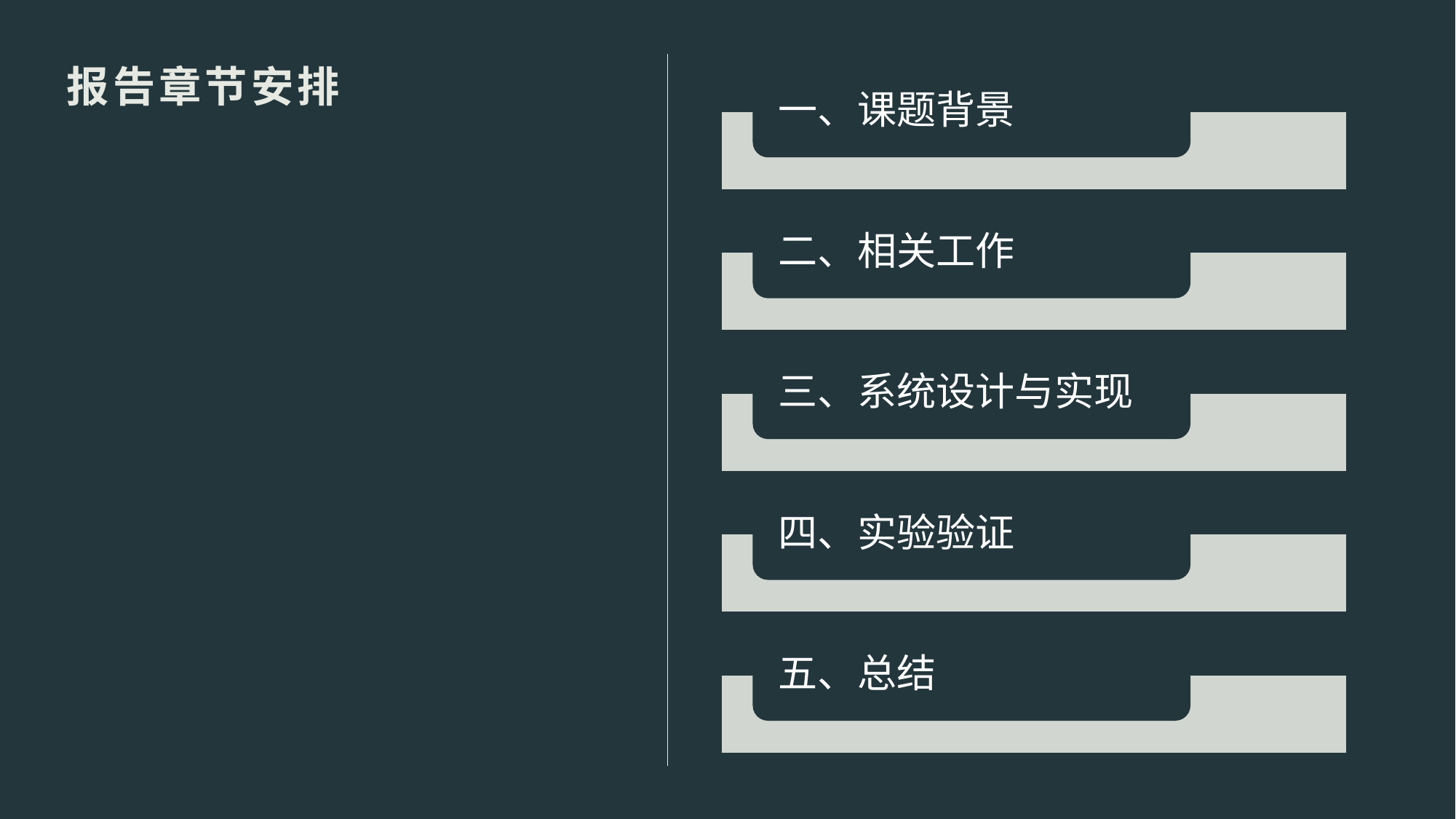

# 报告章节安排
一、课题背景
二、相关工作
三、系统设计与实现
四、实验验证
五、总结
2